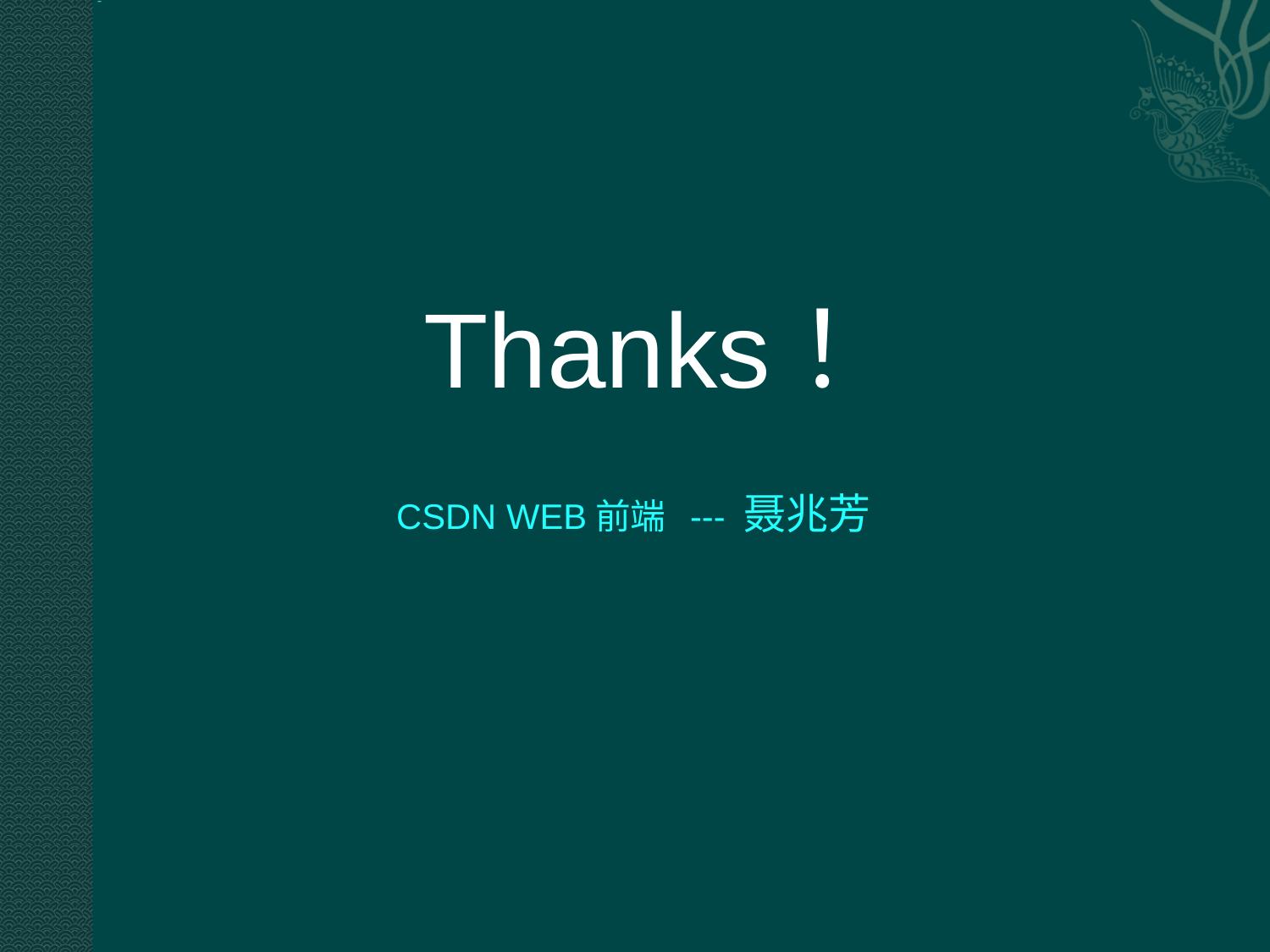

# -
  Thanks！

CSDN WEB前端  --- 聂兆芳